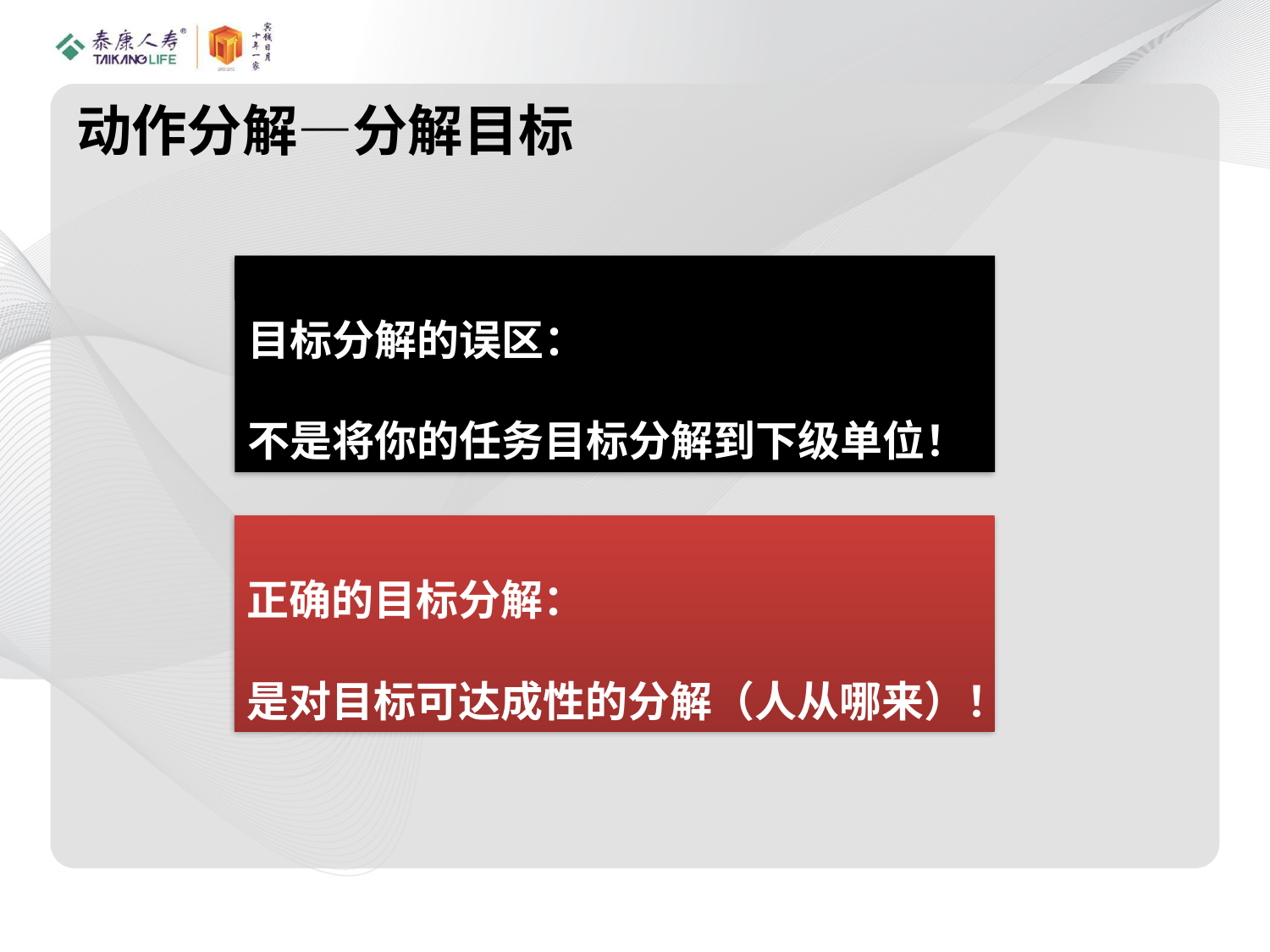

动作分解—分解目标
目标分解的误区：
不是将你的任务目标分解到下级单位！
正确的目标分解：
是对目标可达成性的分解（人从哪来）！